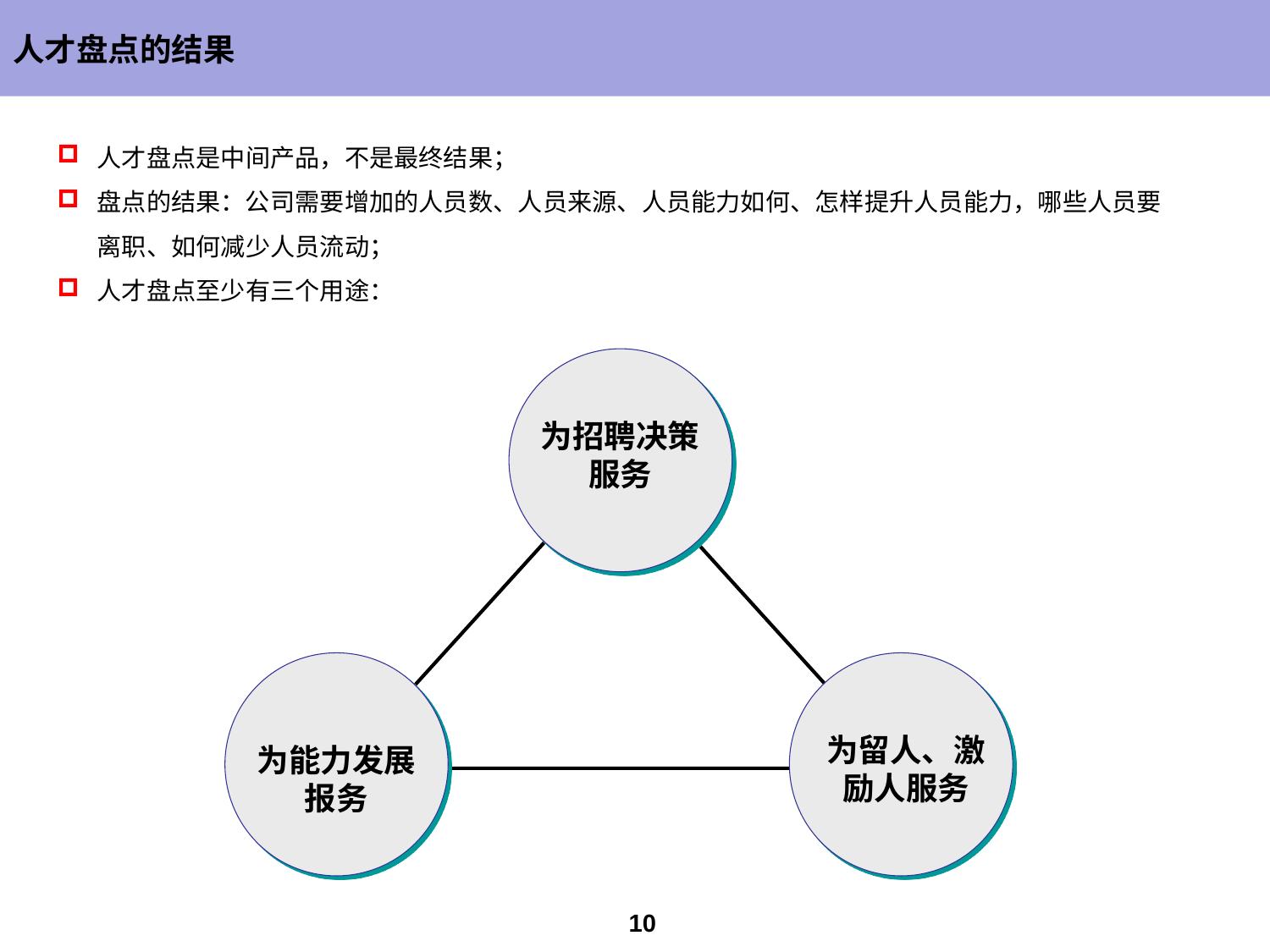

# 人才盘点的结果
人才盘点是中间产品，不是最终结果；
盘点的结果：公司需要增加的人员数、人员来源、人员能力如何、怎样提升人员能力，哪些人员要离职、如何减少人员流动；
人才盘点至少有三个用途：

为招聘决策服务

为能力发展报务
为留人、激励人服务